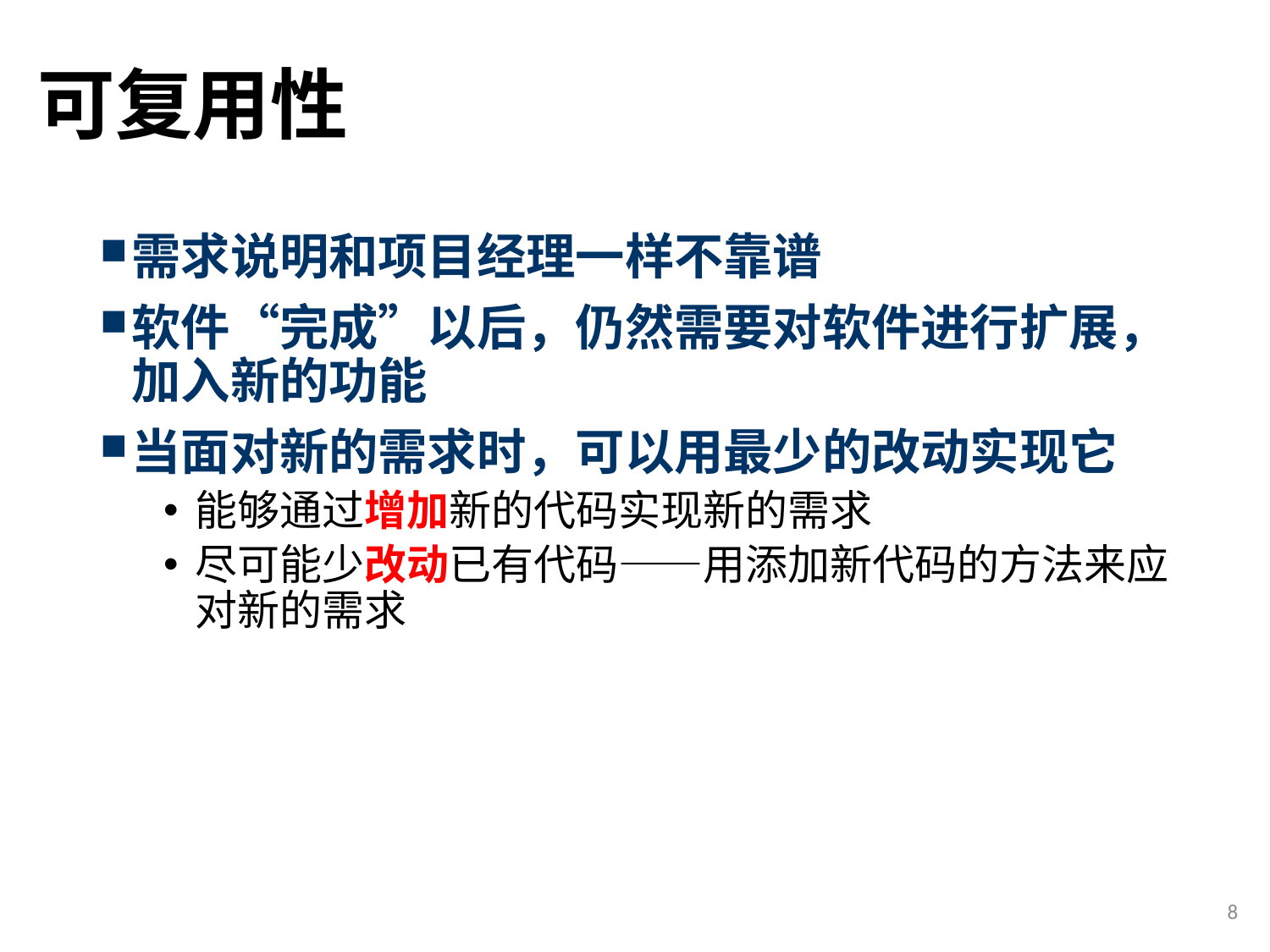

# 可复用性
需求说明和项目经理一样不靠谱
软件“完成”以后，仍然需要对软件进行扩展，加入新的功能
当面对新的需求时，可以用最少的改动实现它
能够通过增加新的代码实现新的需求
尽可能少改动已有代码——用添加新代码的方法来应对新的需求
8